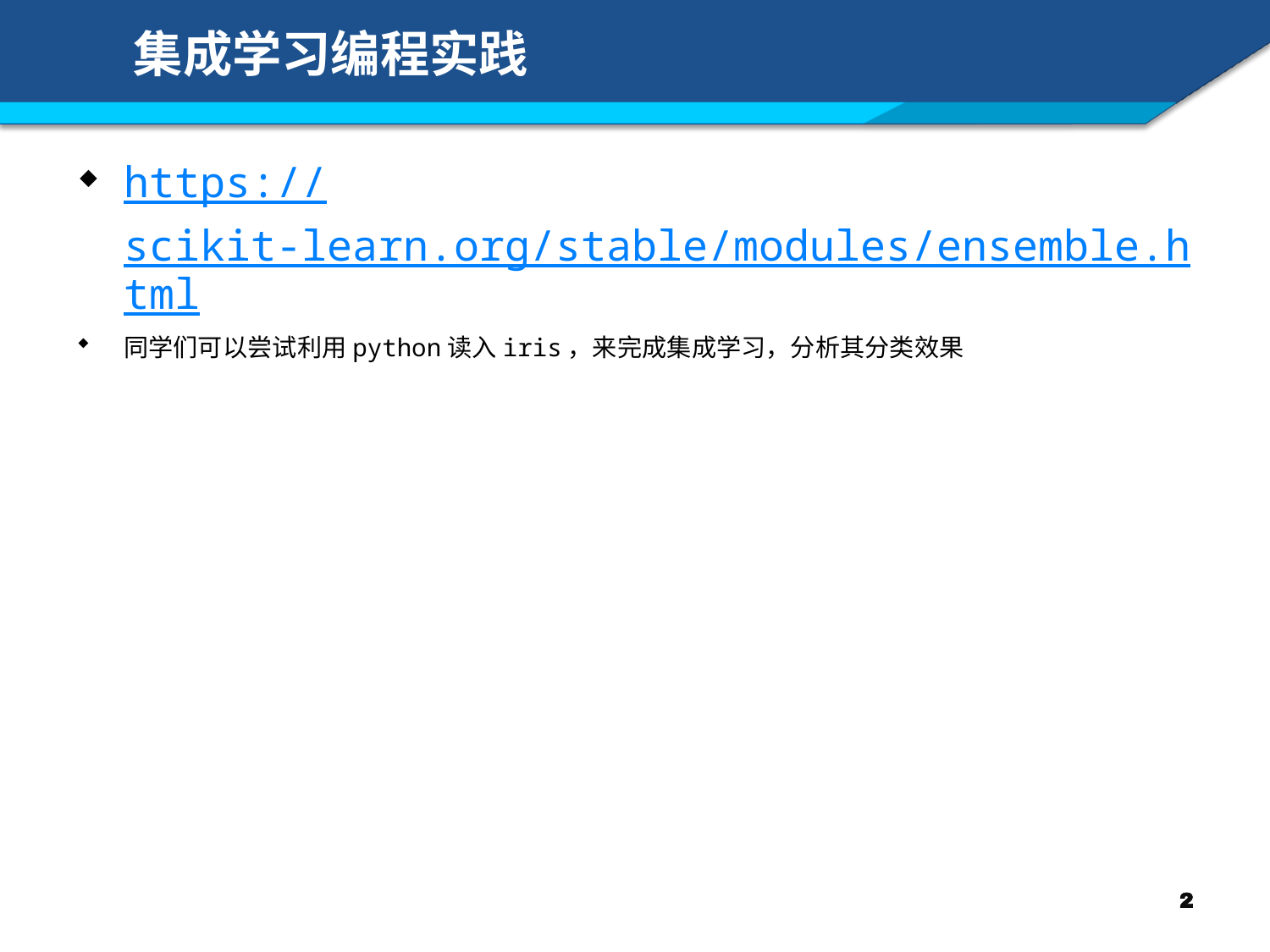

# 集成学习编程实践
https://scikit-learn.org/stable/modules/ensemble.html
同学们可以尝试利用python读入iris，来完成集成学习，分析其分类效果

2